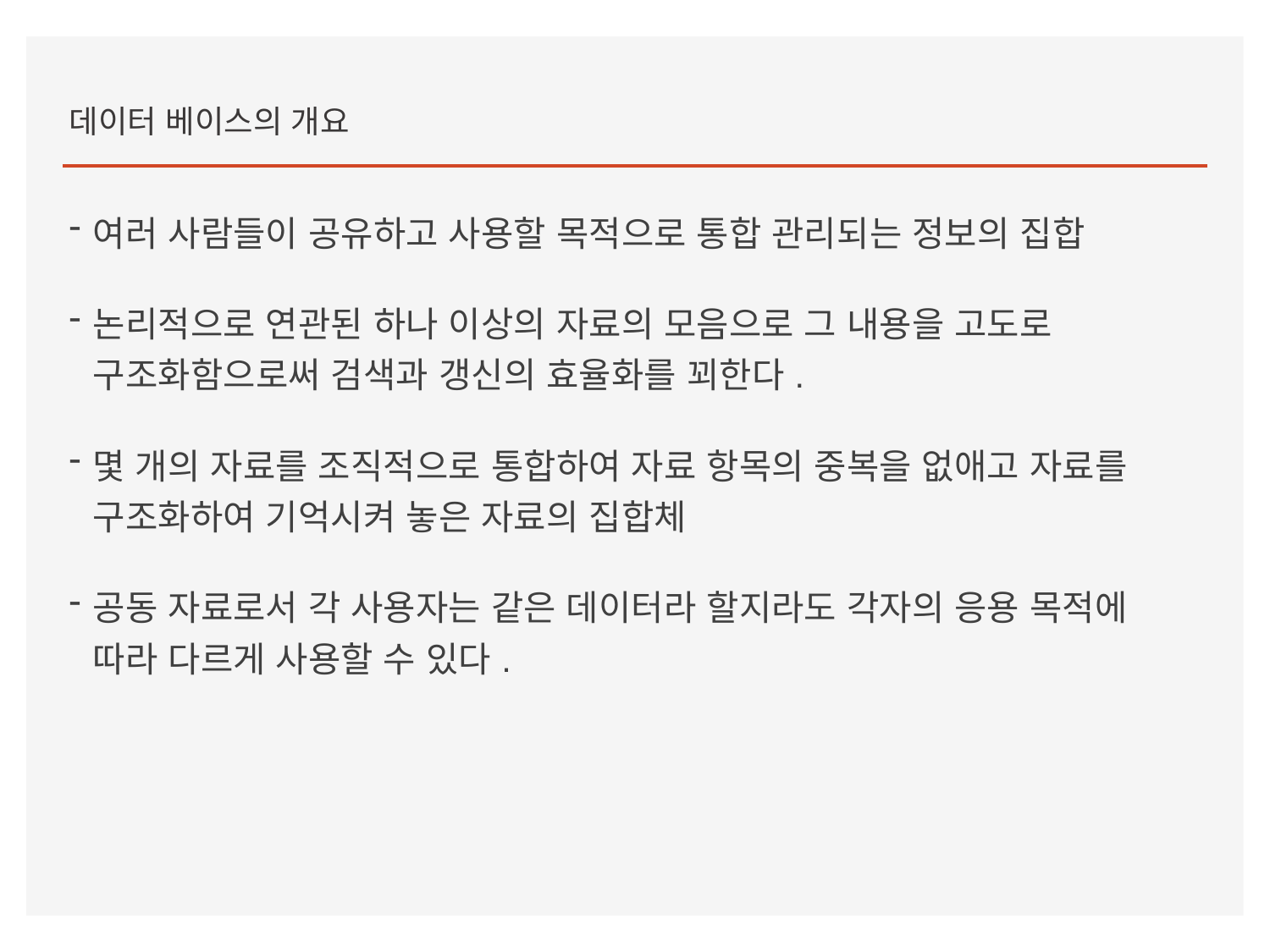

데이터 베이스의 개요
여러 사람들이 공유하고 사용할 목적으로 통합 관리되는 정보의 집합
논리적으로 연관된 하나 이상의 자료의 모음으로 그 내용을 고도로 구조화함으로써 검색과 갱신의 효율화를 꾀한다.
몇 개의 자료를 조직적으로 통합하여 자료 항목의 중복을 없애고 자료를 구조화하여 기억시켜 놓은 자료의 집합체
공동 자료로서 각 사용자는 같은 데이터라 할지라도 각자의 응용 목적에 따라 다르게 사용할 수 있다.